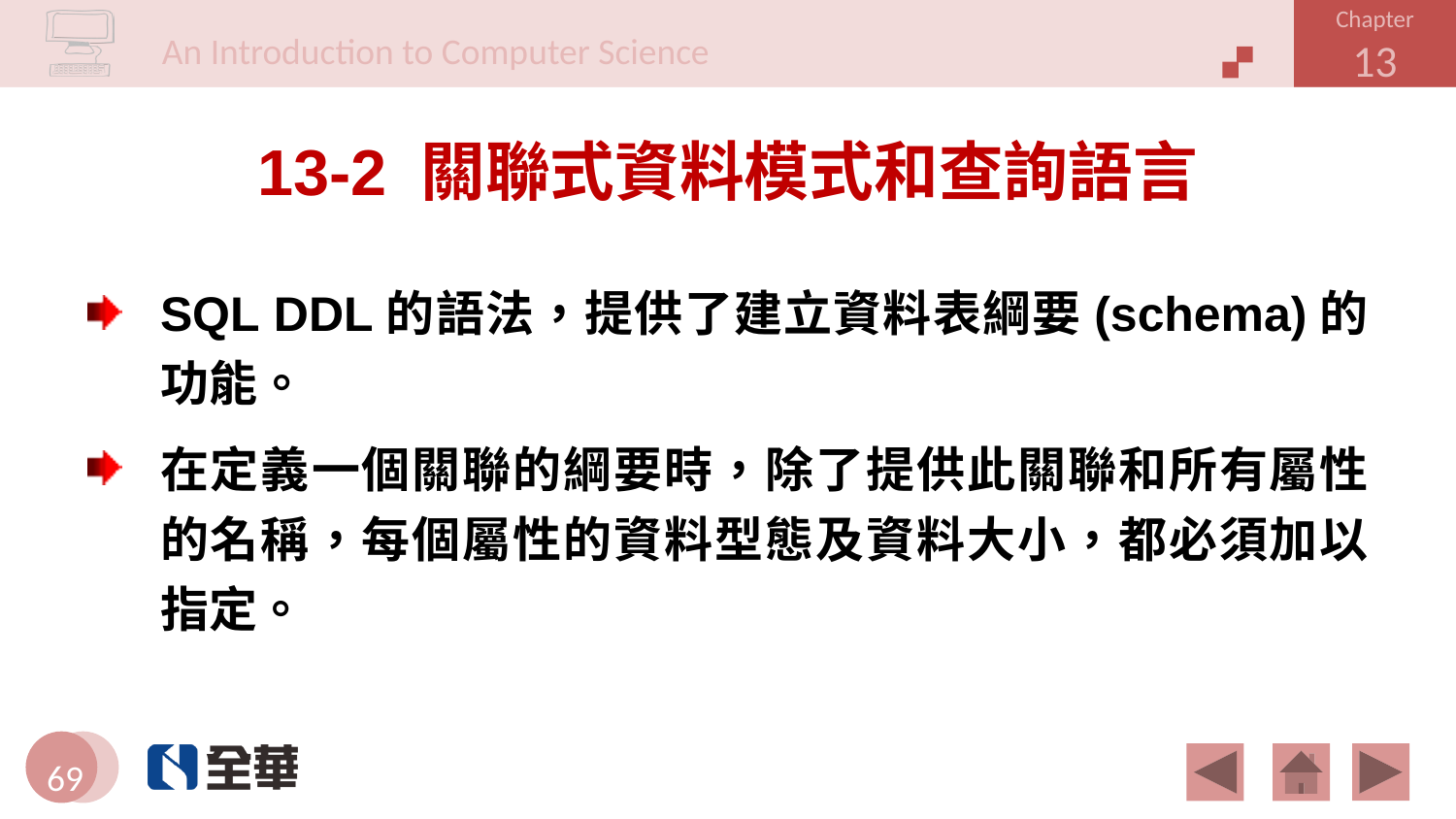

# 13-2 關聯式資料模式和查詢語言
SQL DDL的語法，提供了建立資料表綱要(schema)的功能。
在定義一個關聯的綱要時，除了提供此關聯和所有屬性的名稱，每個屬性的資料型態及資料大小，都必須加以指定。